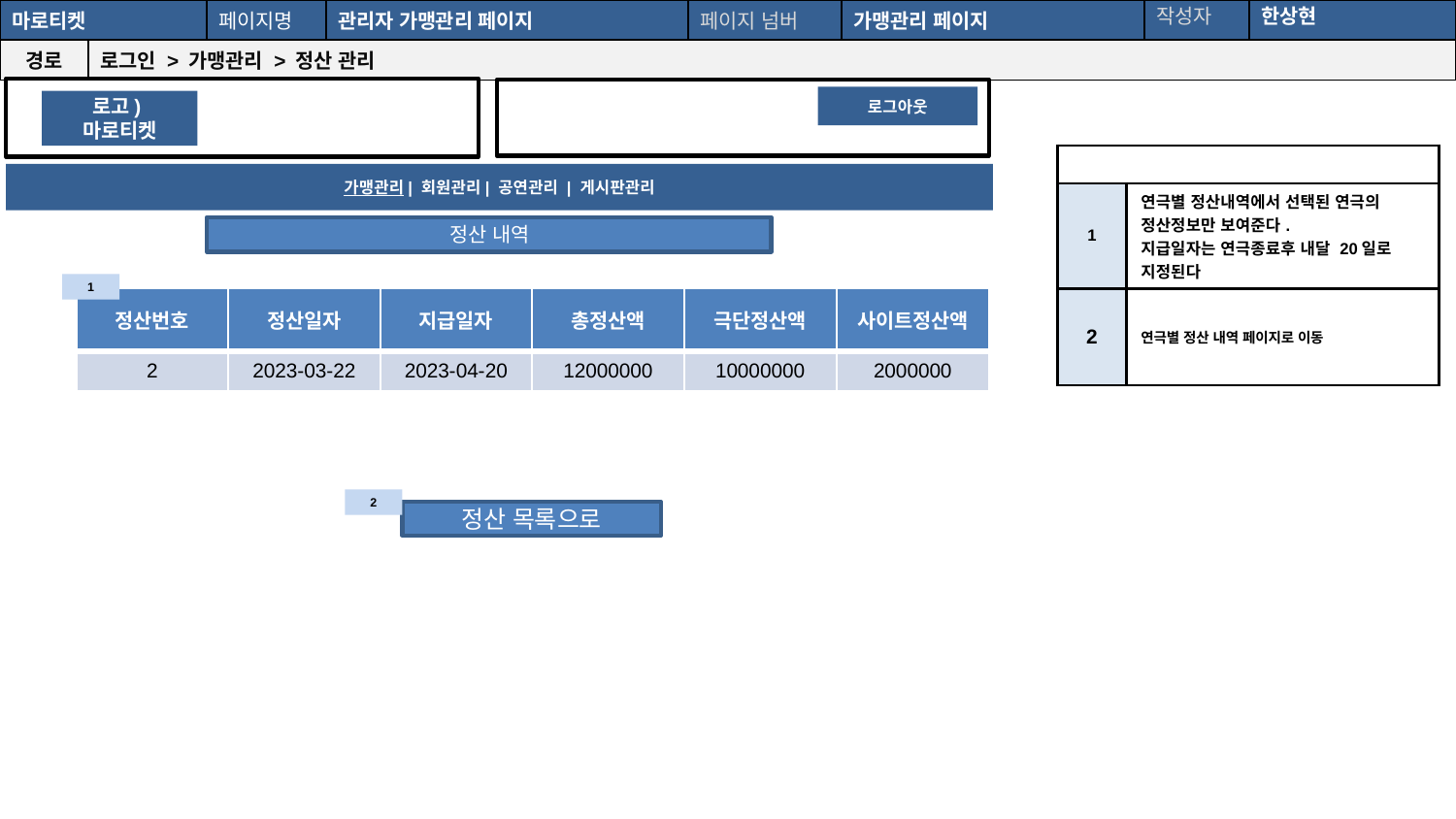

공간(오피스) 대여 시스템
| 마로티켓 |  | 페이지명 | 관리자 가맹관리 페이지 | 페이지 넘버 | 가맹관리 페이지 | 작성자 | 한상현 |
| --- | --- | --- | --- | --- | --- | --- | --- |
| 경로 | 로그인 > 가맹관리 > 정산 관리 |  |  |  |  |  |  |

로그아웃
로고)
마로티켓
| Description |  |
| --- | --- |
| 1 | 연극별 정산내역에서 선택된 연극의 정산정보만 보여준다. 지급일자는 연극종료후 내달 20일로 지정된다 |
| 2 | 연극별 정산 내역 페이지로 이동 |
가맹관리| 회원관리| 공연관리 | 게시판관리
 정산 내역
1
| 정산번호 | 정산일자 | 지급일자 | 총정산액 | 극단정산액 | 사이트정산액 |
| --- | --- | --- | --- | --- | --- |
| 2 | 2023-03-22 | 2023-04-20 | 12000000 | 10000000 | 2000000 |
2
정산 목록으로